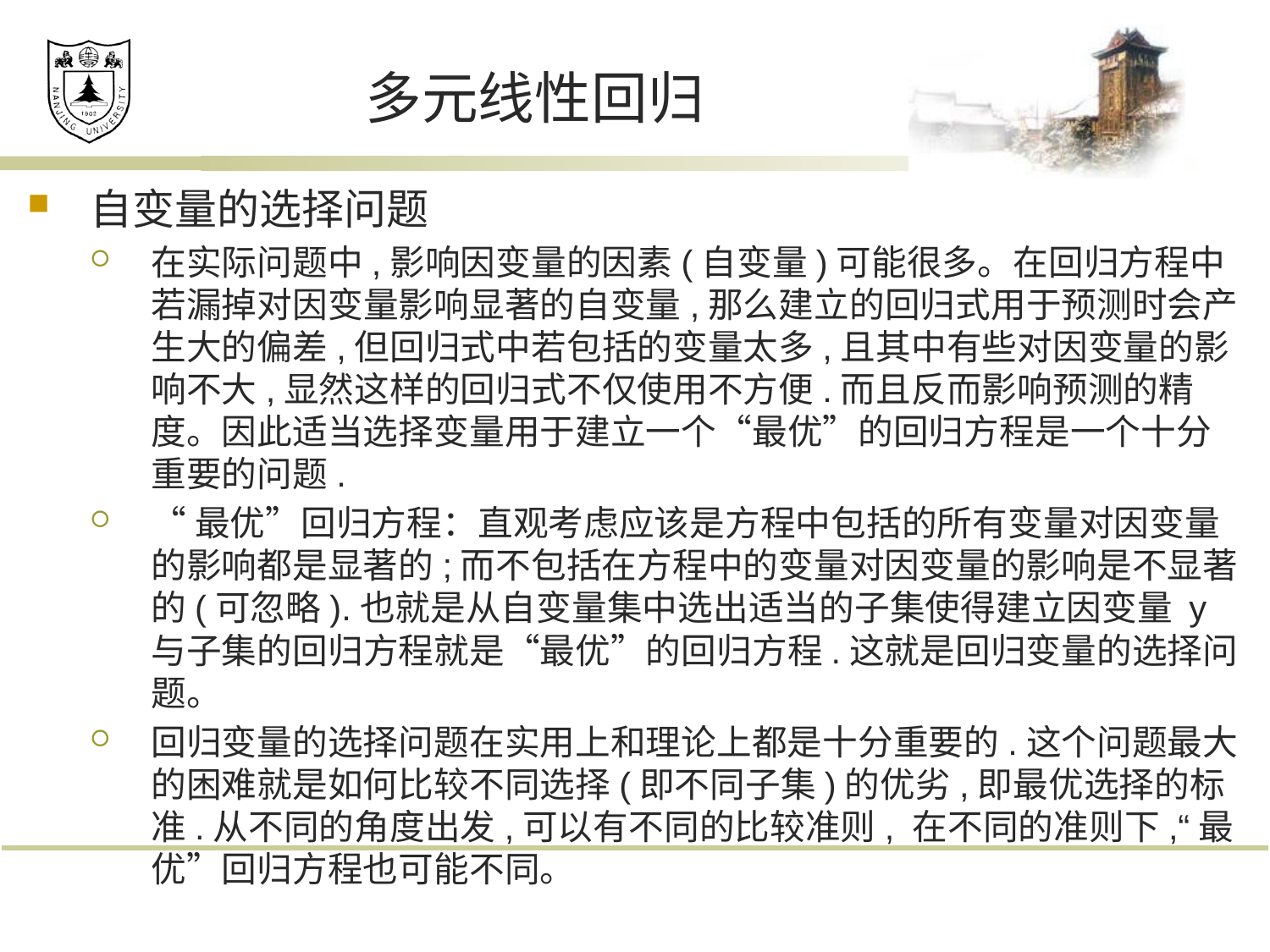

# 多元线性回归
自变量的选择问题
在实际问题中,影响因变量的因素(自变量)可能很多。在回归方程中若漏掉对因变量影响显著的自变量,那么建立的回归式用于预测时会产生大的偏差,但回归式中若包括的变量太多,且其中有些对因变量的影响不大,显然这样的回归式不仅使用不方便.而且反而影响预测的精度。因此适当选择变量用于建立一个“最优”的回归方程是一个十分重要的问题.
“最优”回归方程：直观考虑应该是方程中包括的所有变量对因变量的影响都是显著的;而不包括在方程中的变量对因变量的影响是不显著的(可忽略).也就是从自变量集中选出适当的子集使得建立因变量 y 与子集的回归方程就是“最优”的回归方程.这就是回归变量的选择问题。
回归变量的选择问题在实用上和理论上都是十分重要的.这个问题最大的困难就是如何比较不同选择(即不同子集)的优劣,即最优选择的标准.从不同的角度出发,可以有不同的比较准则, 在不同的准则下,“最优”回归方程也可能不同。